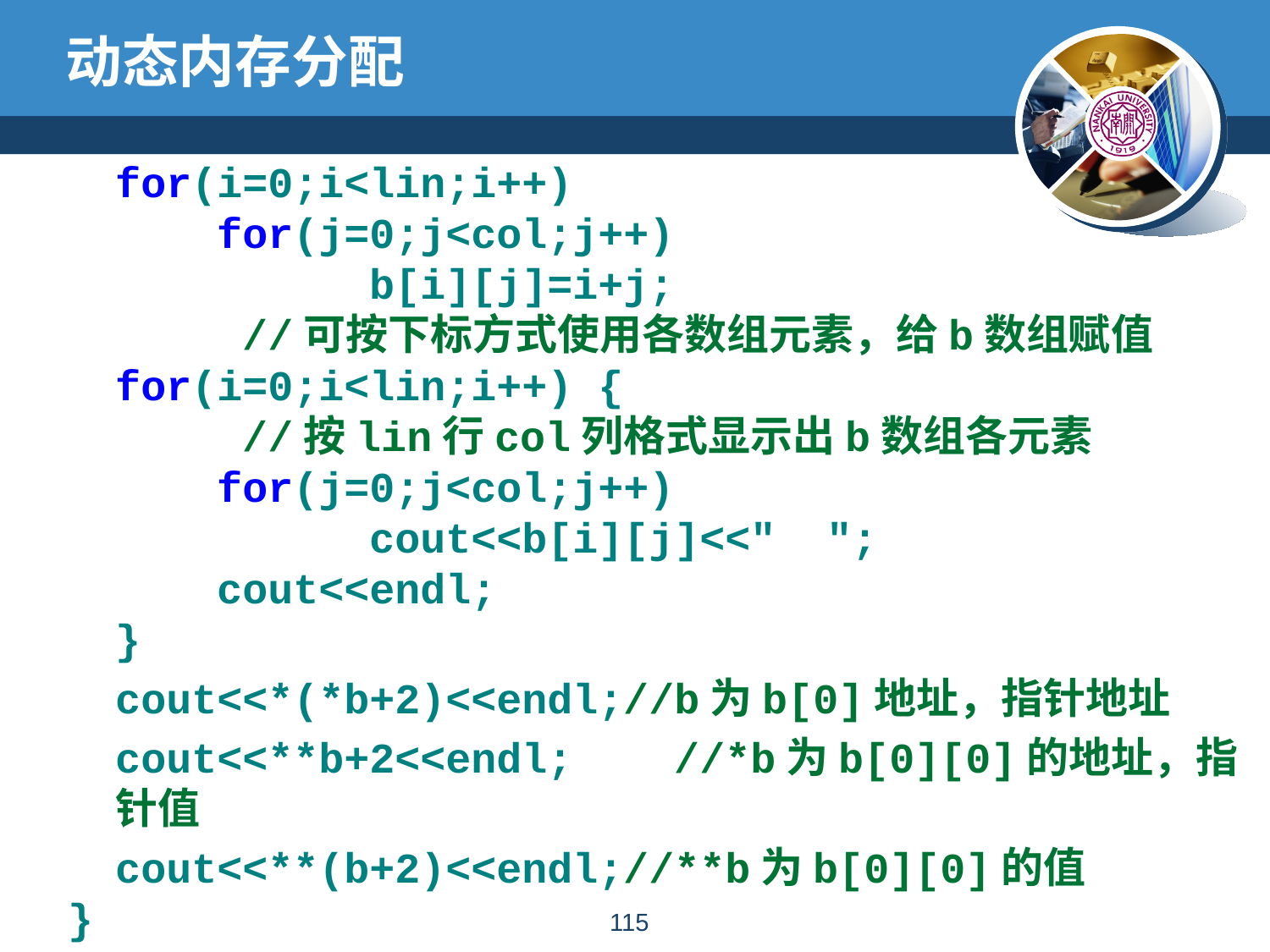

# 动态内存分配
	for(i=0;i<lin;i++)
	    for(j=0;j<col;j++)
			b[i][j]=i+j;
		//可按下标方式使用各数组元素，给b数组赋值
	for(i=0;i<lin;i++) {
		//按lin行col列格式显示出b数组各元素
	    for(j=0;j<col;j++)
			cout<<b[i][j]<<"  ";
	    cout<<endl;
	}
	cout<<*(*b+2)<<endl;//b为b[0]地址，指针地址
	cout<<**b+2<<endl;	  //*b为b[0][0]的地址，指针值
	cout<<**(b+2)<<endl;//**b为b[0][0]的值
}

115